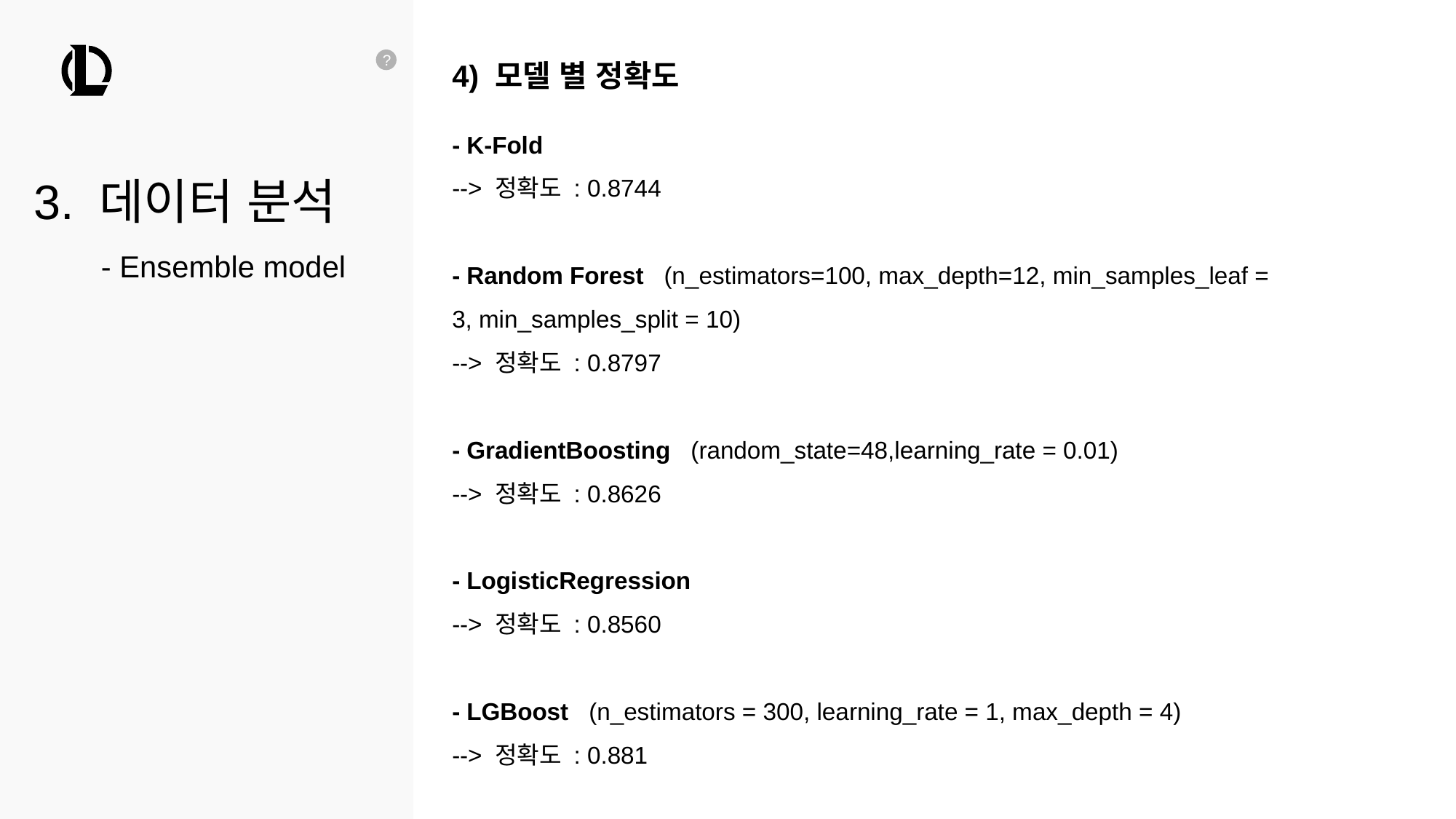

4) 모델 별 정확도

- K-Fold
--> 정확도 : 0.8744

- Random Forest   (n_estimators=100, max_depth=12, min_samples_leaf = 3, min_samples_split = 10)
--> 정확도 : 0.8797

- GradientBoosting   (random_state=48,learning_rate = 0.01)
--> 정확도 : 0.8626

- LogisticRegression
--> 정확도 : 0.8560

- LGBoost   (n_estimators = 300, learning_rate = 1, max_depth = 4)
--> 정확도 : 0.881

?
3. 데이터 분석
     - Ensemble model